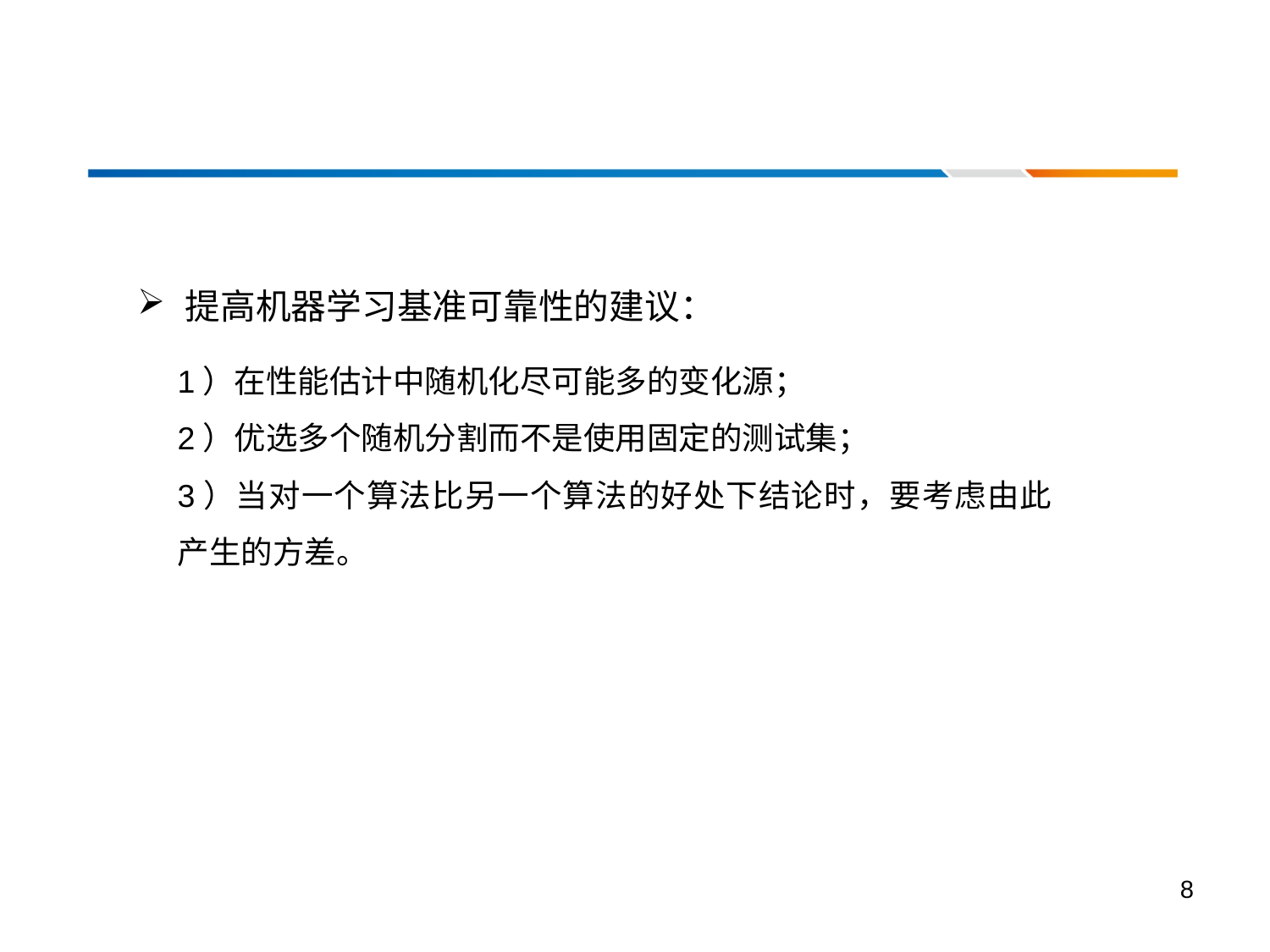

提高机器学习基准可靠性的建议：
1）在性能估计中随机化尽可能多的变化源；
2）优选多个随机分割而不是使用固定的测试集；
3）当对一个算法比另一个算法的好处下结论时，要考虑由此产生的方差。
8